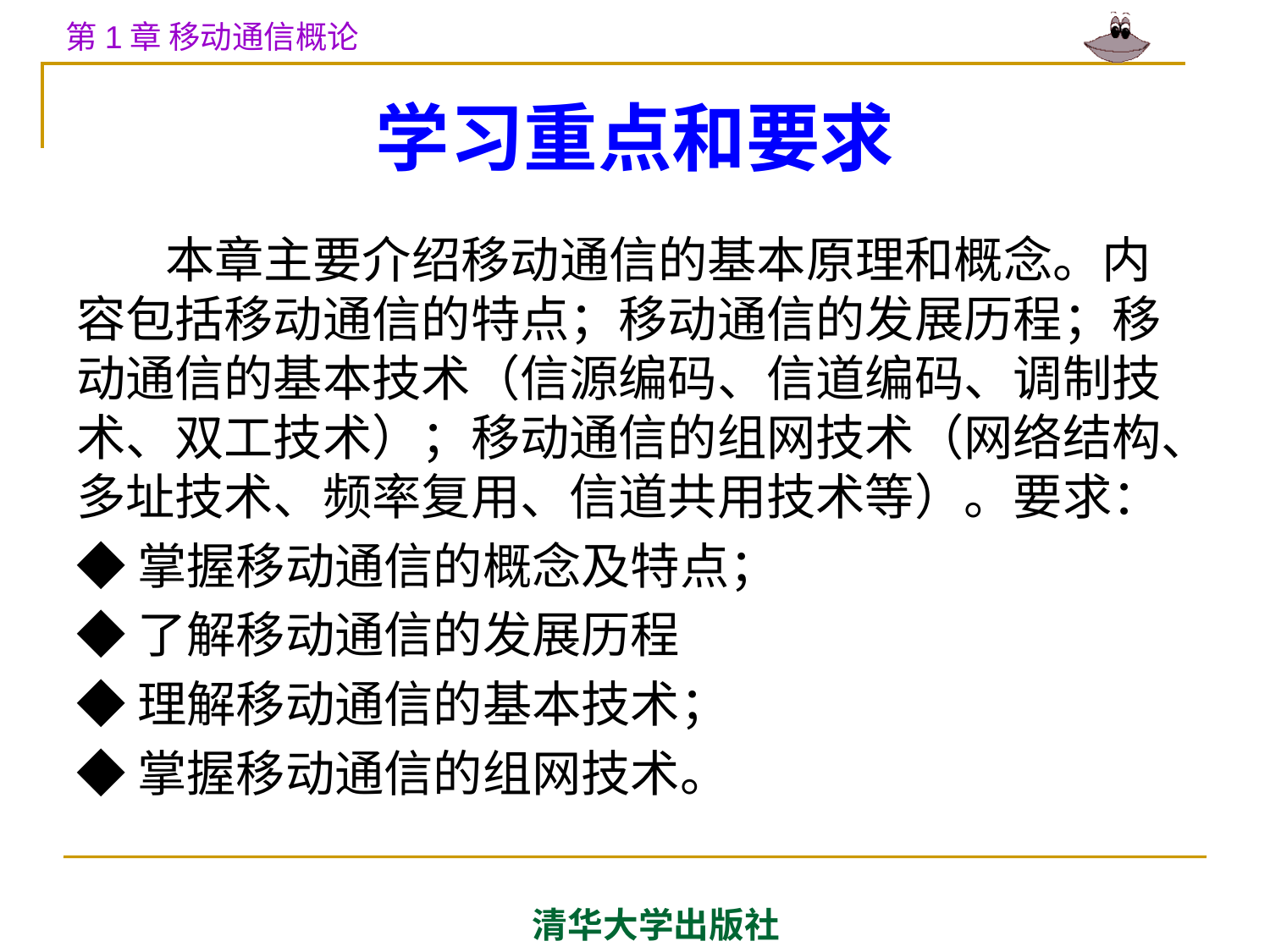

# 学习重点和要求
       本章主要介绍移动通信的基本原理和概念。内容包括移动通信的特点；移动通信的发展历程；移动通信的基本技术（信源编码、信道编码、调制技术、双工技术）；移动通信的组网技术（网络结构、多址技术、频率复用、信道共用技术等）。要求：
◆掌握移动通信的概念及特点；
◆了解移动通信的发展历程
◆理解移动通信的基本技术；
◆掌握移动通信的组网技术。